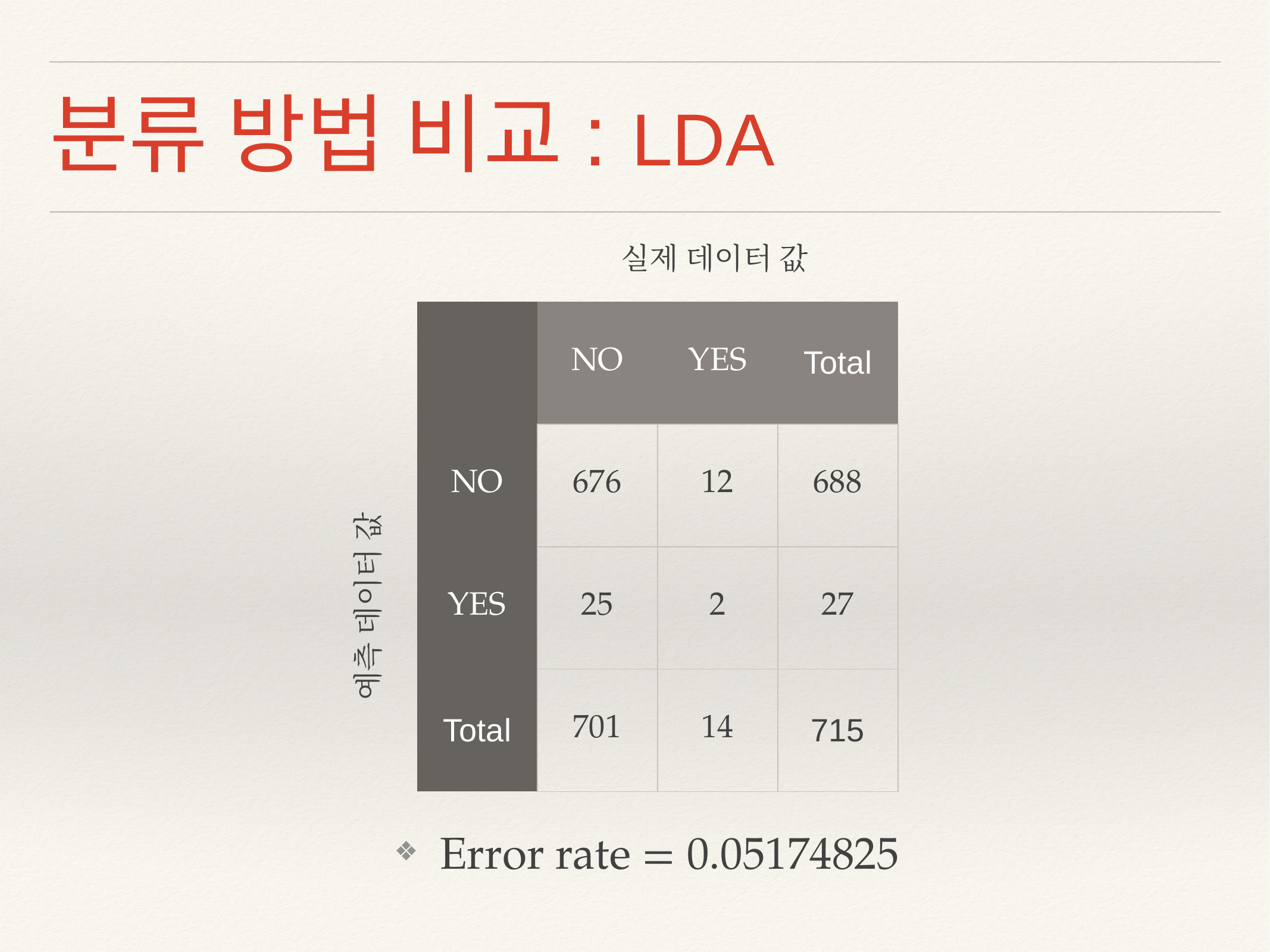

# 분류 방법 비교: LDA
실제 데이터 값
|  | NO | YES | Total |
| --- | --- | --- | --- |
| NO | 676 | 12 | 688 |
| YES | 25 | 2 | 27 |
| Total | 701 | 14 | 715 |
예측 데이터 값
Error rate = 0.05174825